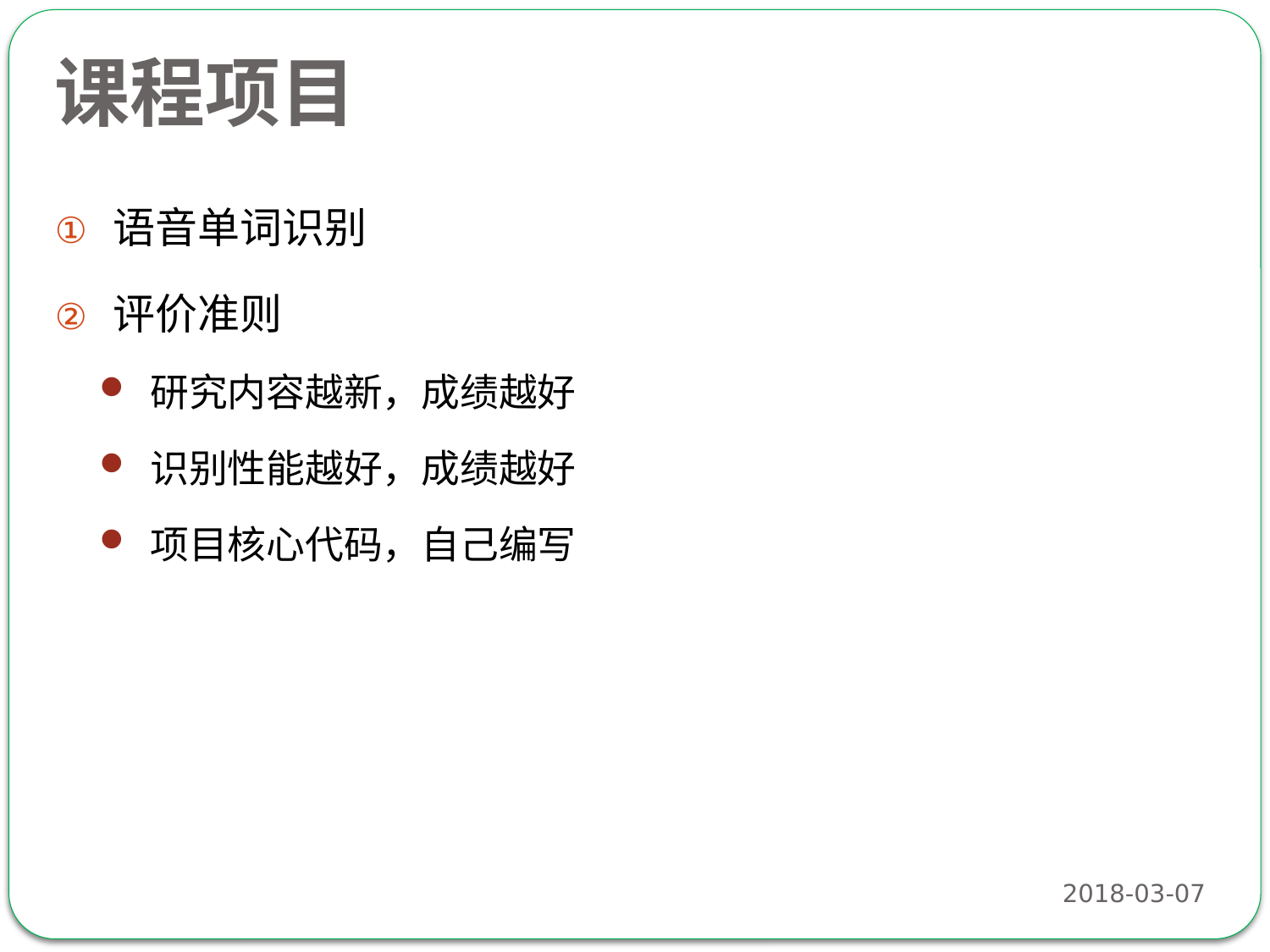

# 课程项目
 语音单词识别
 评价准则
 研究内容越新，成绩越好
 识别性能越好，成绩越好
 项目核心代码，自己编写
2018-03-07